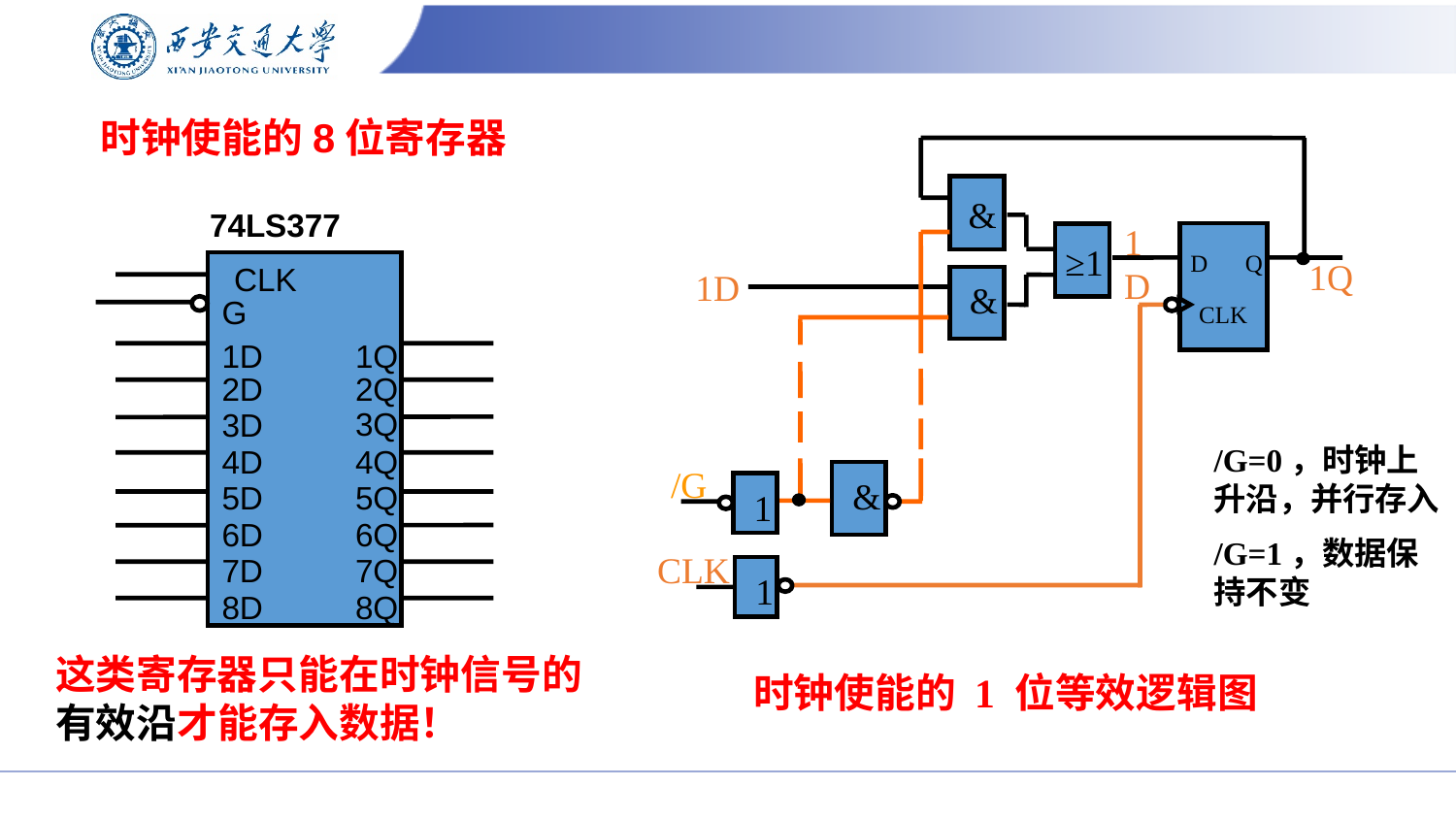

# 时钟使能的8位寄存器

&

1D

≥1
D
Q
1Q

1D

&

CLK

/G

&

1

CLK

1

时钟使能的 1 位等效逻辑图
74LS377

CLK

G

1D
1Q

2D
2Q

3Q
3D

4D
4Q

5D
5Q

6D
6Q

7D
7Q

8D
8Q

/G=0，时钟上升沿，并行存入
/G=1，数据保持不变
这类寄存器只能在时钟信号的有效沿才能存入数据！